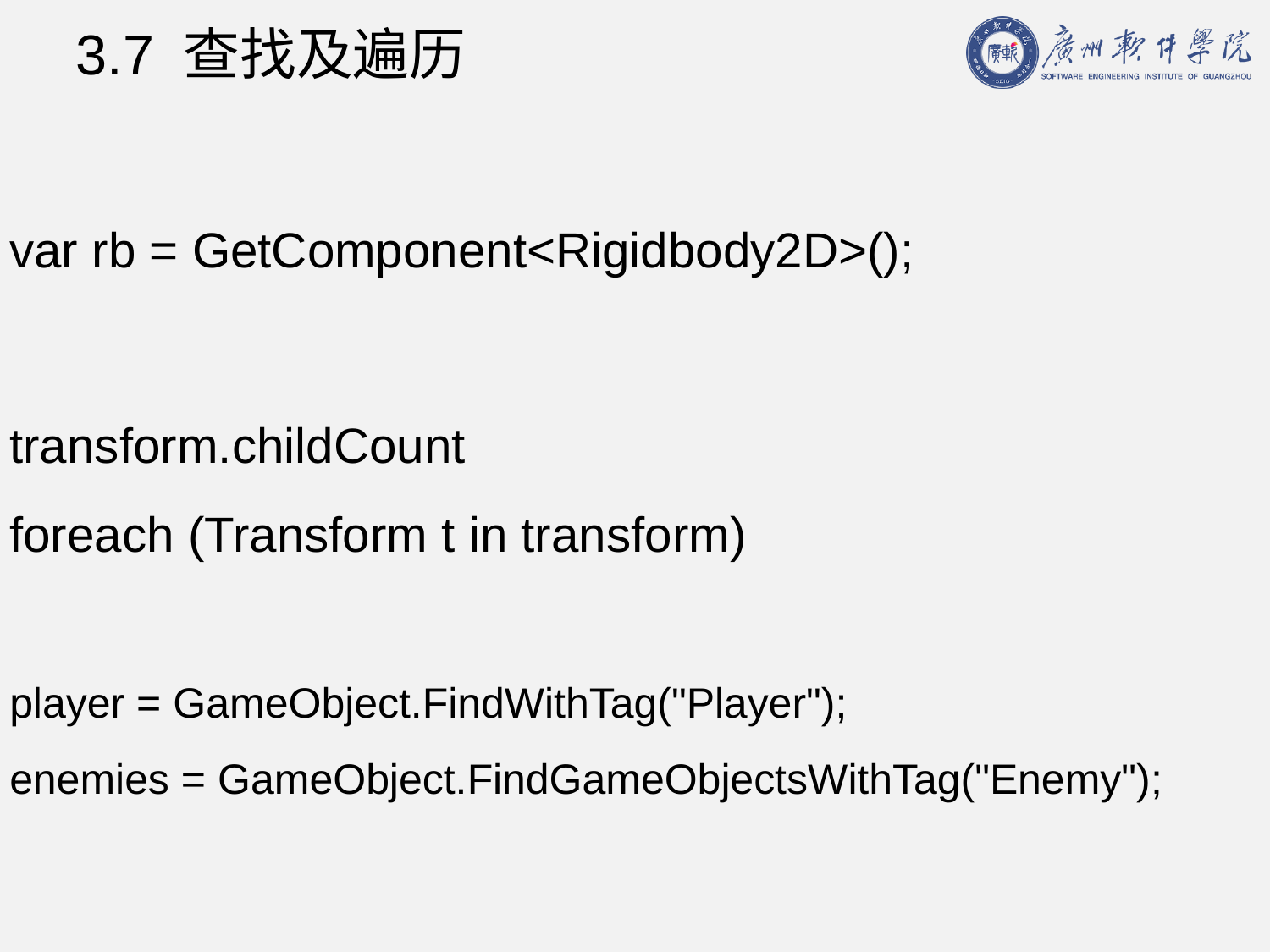

# 3.7 查找及遍历
var rb = GetComponent<Rigidbody2D>();

transform.childCount
foreach (Transform t in transform)

player = GameObject.FindWithTag("Player");
enemies = GameObject.FindGameObjectsWithTag("Enemy");